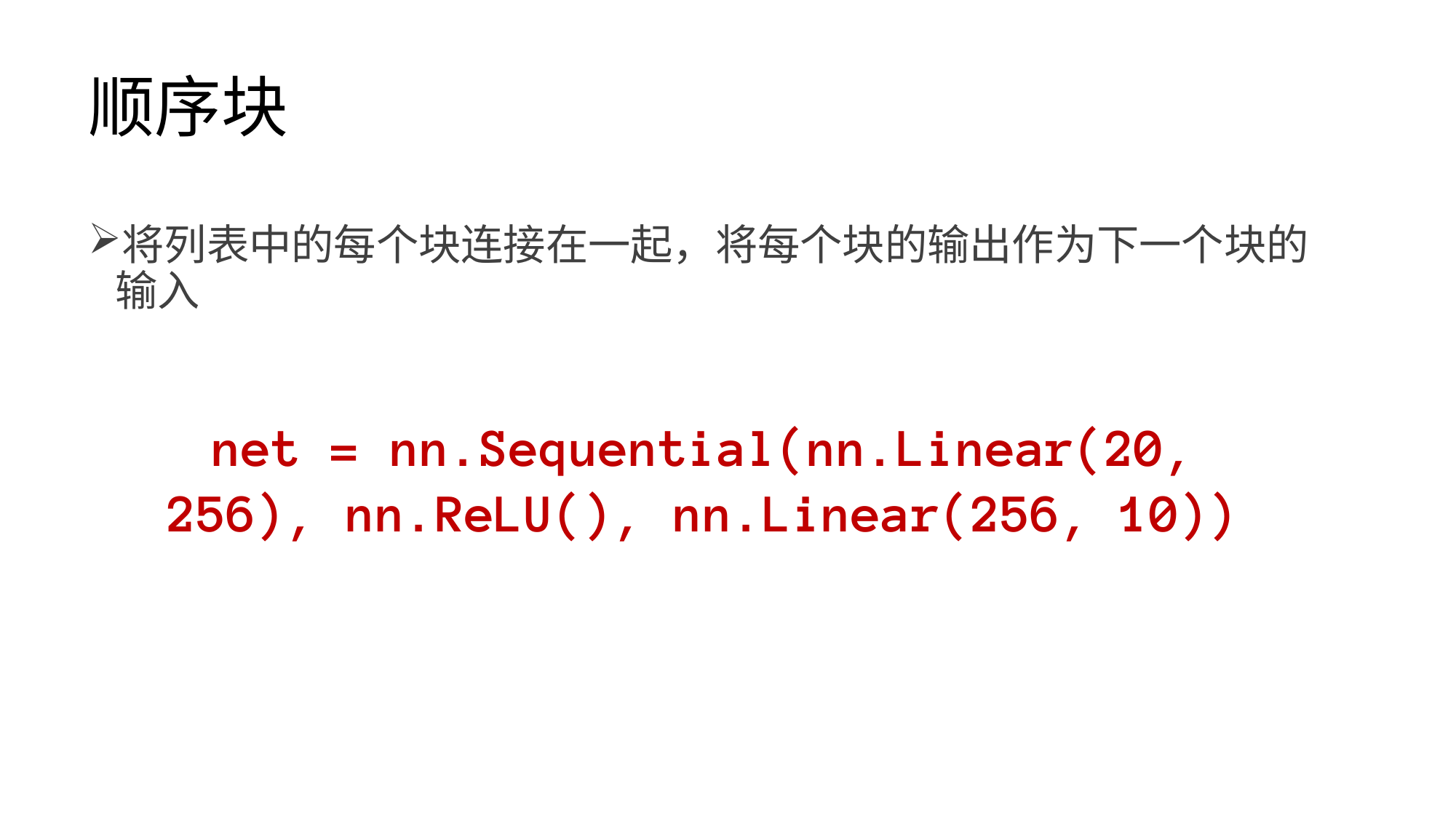

# 顺序块
将列表中的每个块连接在一起，将每个块的输出作为下一个块的输入
net = nn.Sequential(nn.Linear(20, 256), nn.ReLU(), nn.Linear(256, 10))